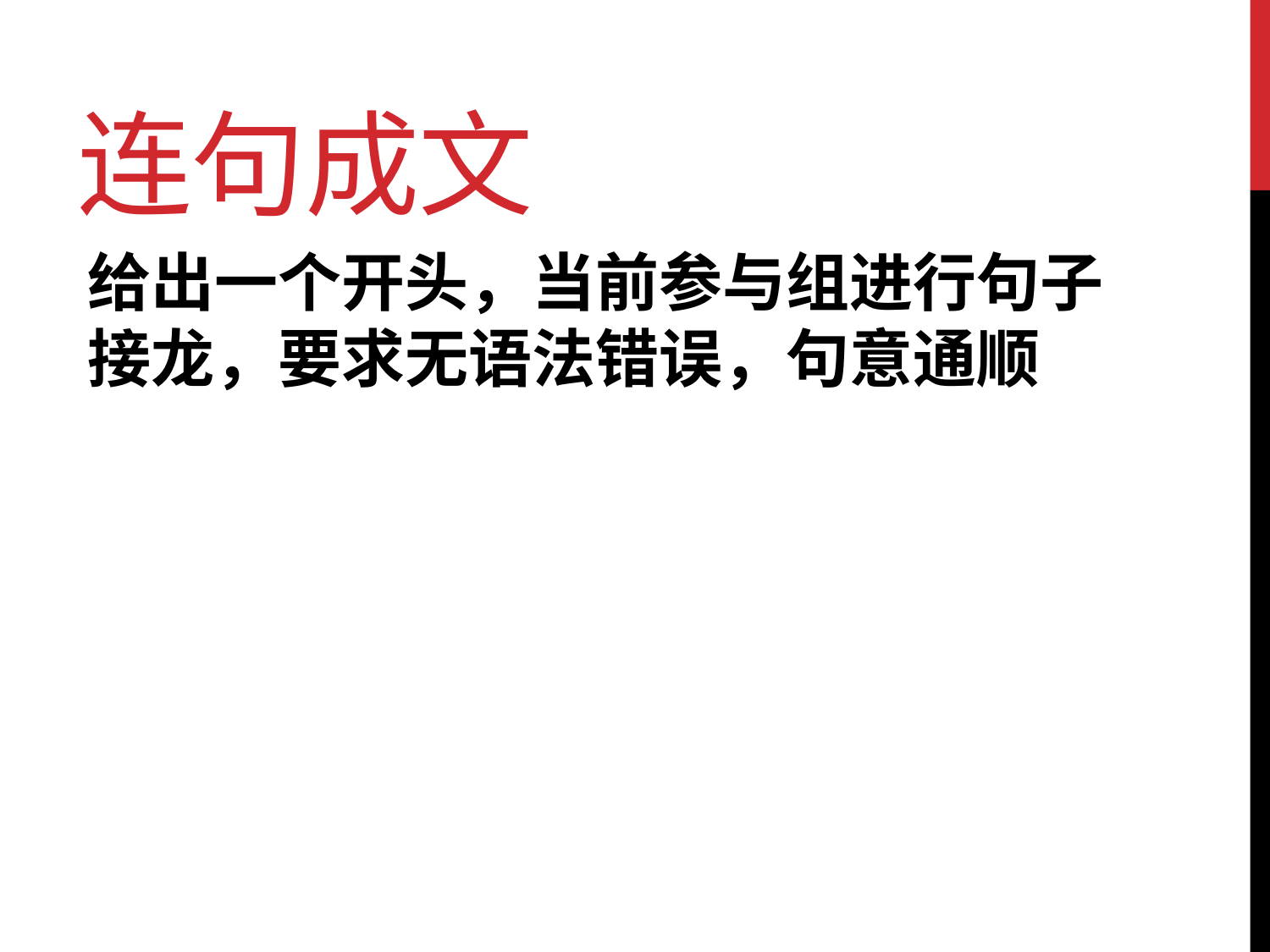

# 连句成文
给出一个开头，当前参与组进行句子接龙，要求无语法错误，句意通顺